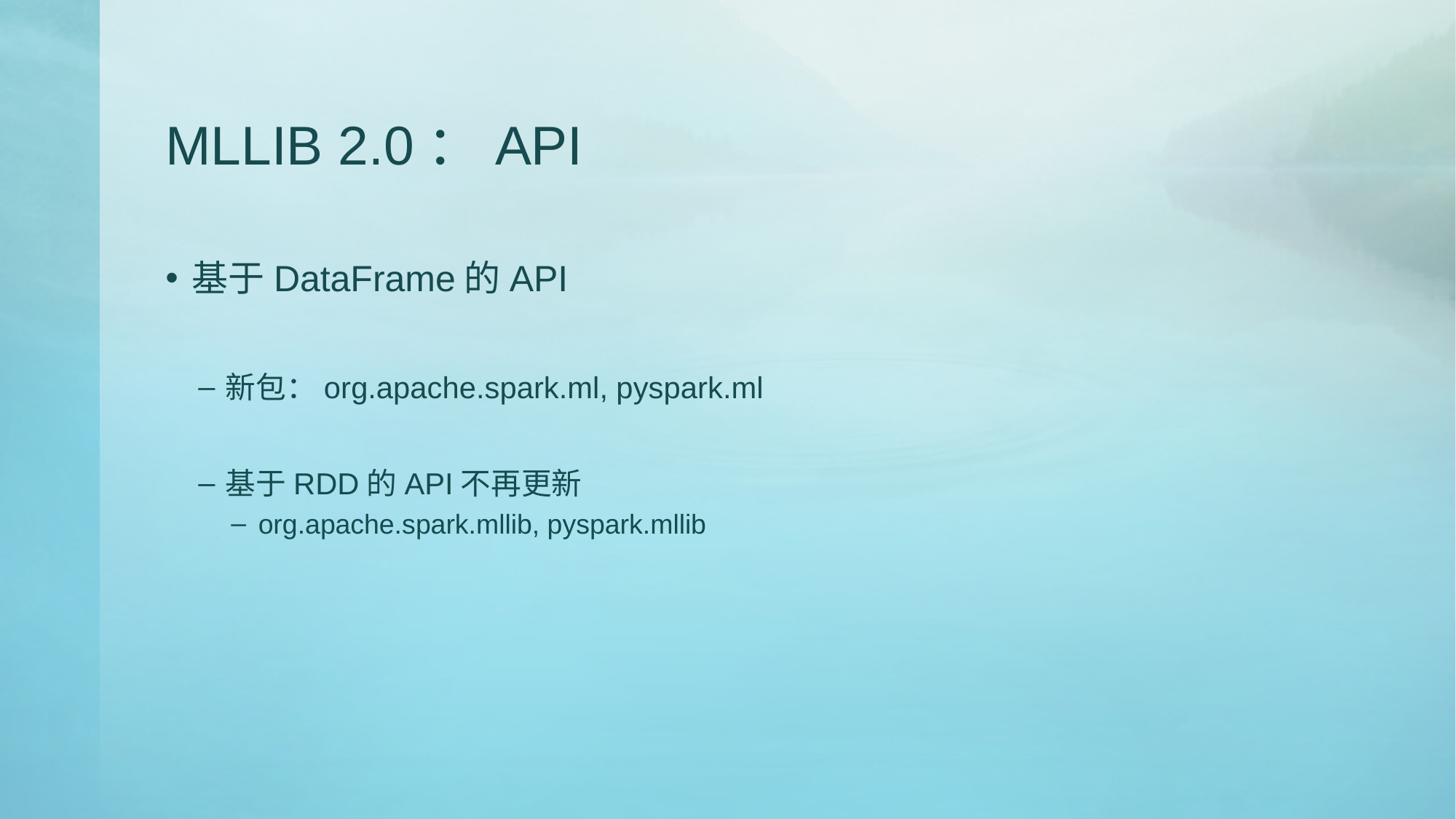

# MLLIB 2.0：API
基于DataFrame的API

新包：org.apache.spark.ml, pyspark.ml

基于RDD的API不再更新
org.apache.spark.mllib, pyspark.mllib